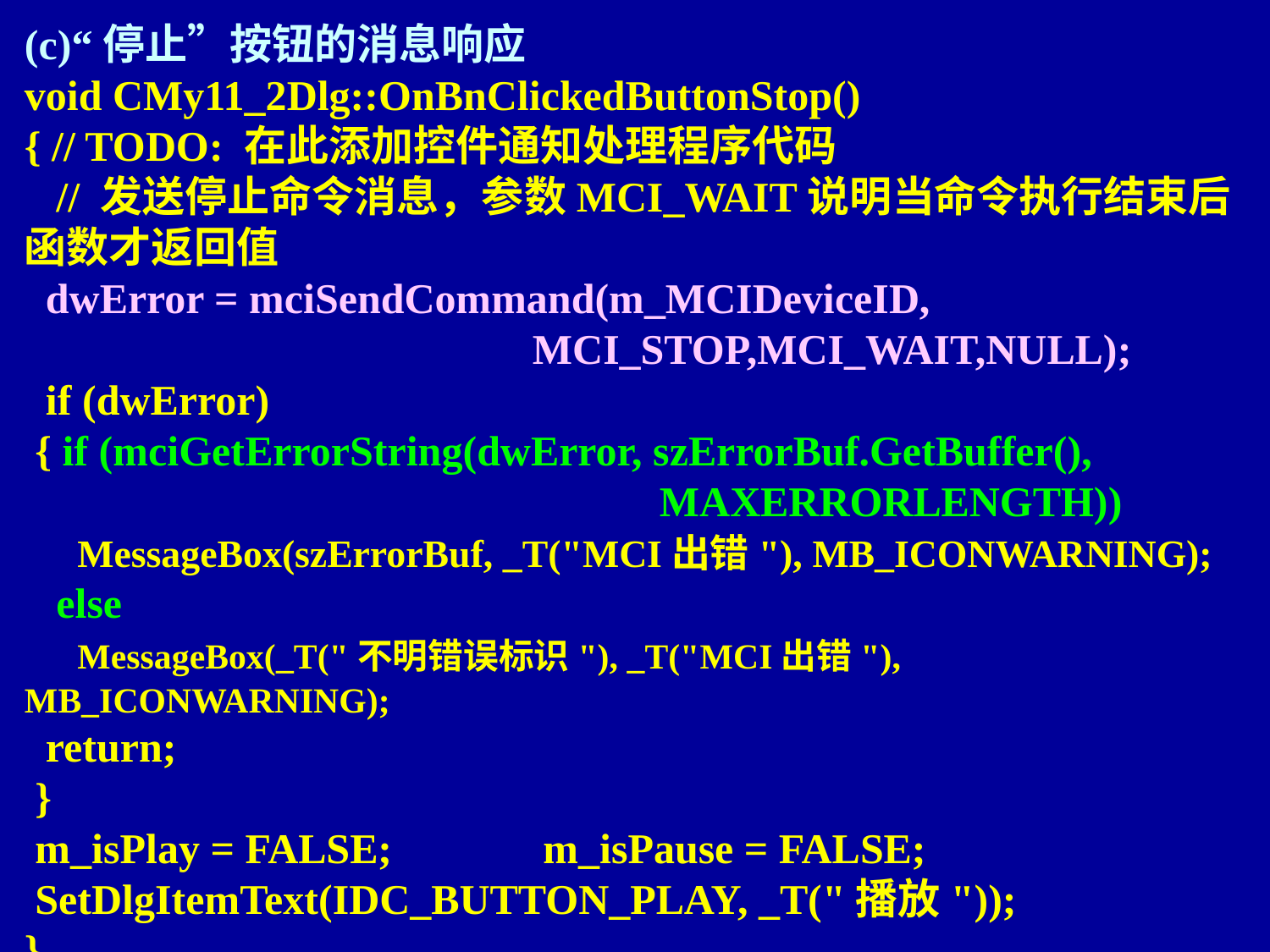

(c)“停止”按钮的消息响应
void CMy11_2Dlg::OnBnClickedButtonStop()
{ // TODO: 在此添加控件通知处理程序代码
   // 发送停止命令消息，参数MCI_WAIT说明当命令执行结束后函数才返回值
  dwError = mciSendCommand(m_MCIDeviceID,
				MCI_STOP,MCI_WAIT,NULL);
  if (dwError)
 { if (mciGetErrorString(dwError, szErrorBuf.GetBuffer(),
					MAXERRORLENGTH))
     MessageBox(szErrorBuf, _T("MCI出错"), MB_ICONWARNING);
   else
     MessageBox(_T("不明错误标识"), _T("MCI出错"), MB_ICONWARNING);
  return;
 }
 m_isPlay = FALSE;		 m_isPause = FALSE;
 SetDlgItemText(IDC_BUTTON_PLAY, _T("播放"));
}